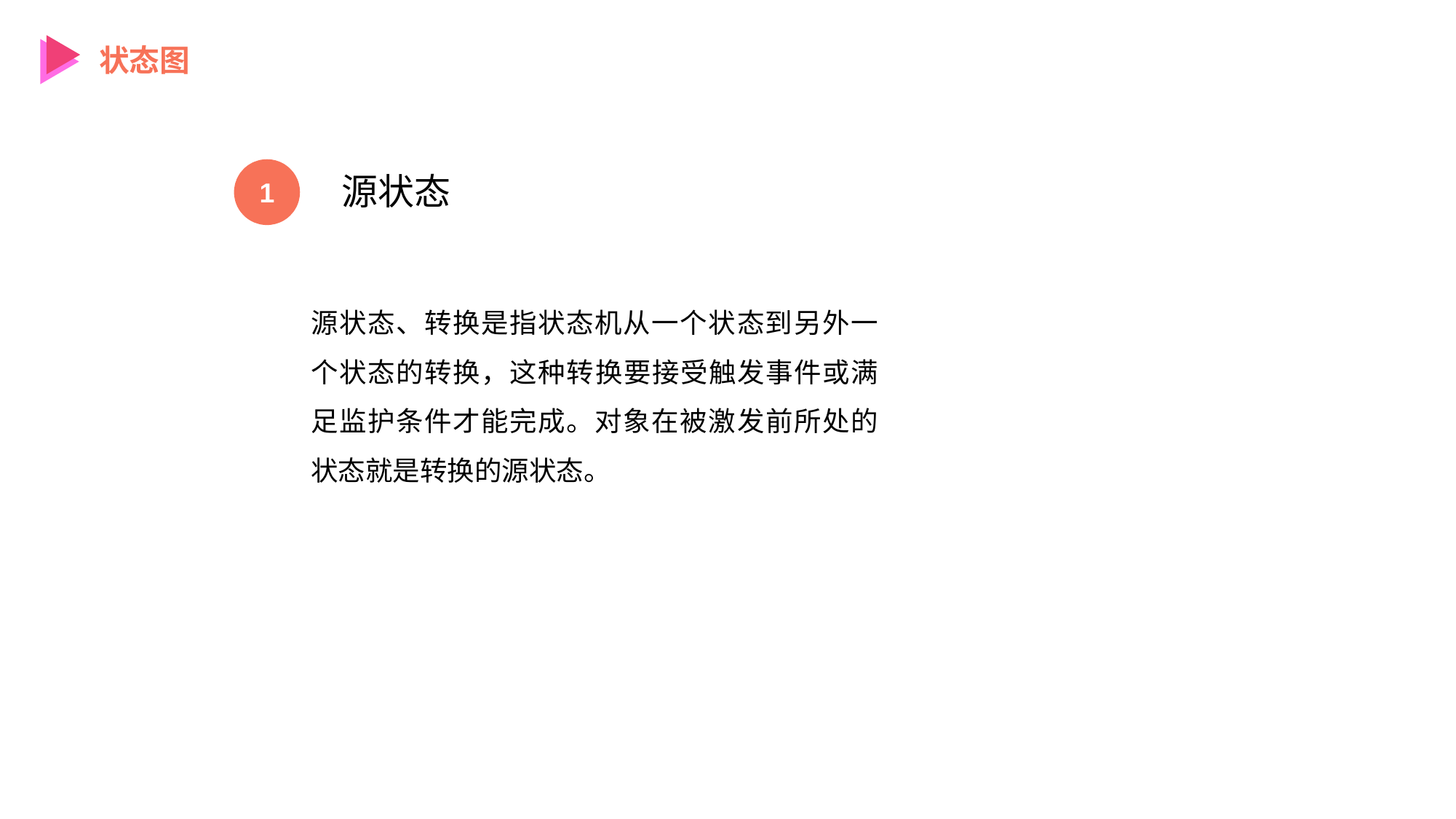

状态图
1
源状态
源状态、转换是指状态机从一个状态到另外一个状态的转换，这种转换要接受触发事件或满足监护条件才能完成。对象在被激发前所处的状态就是转换的源状态。